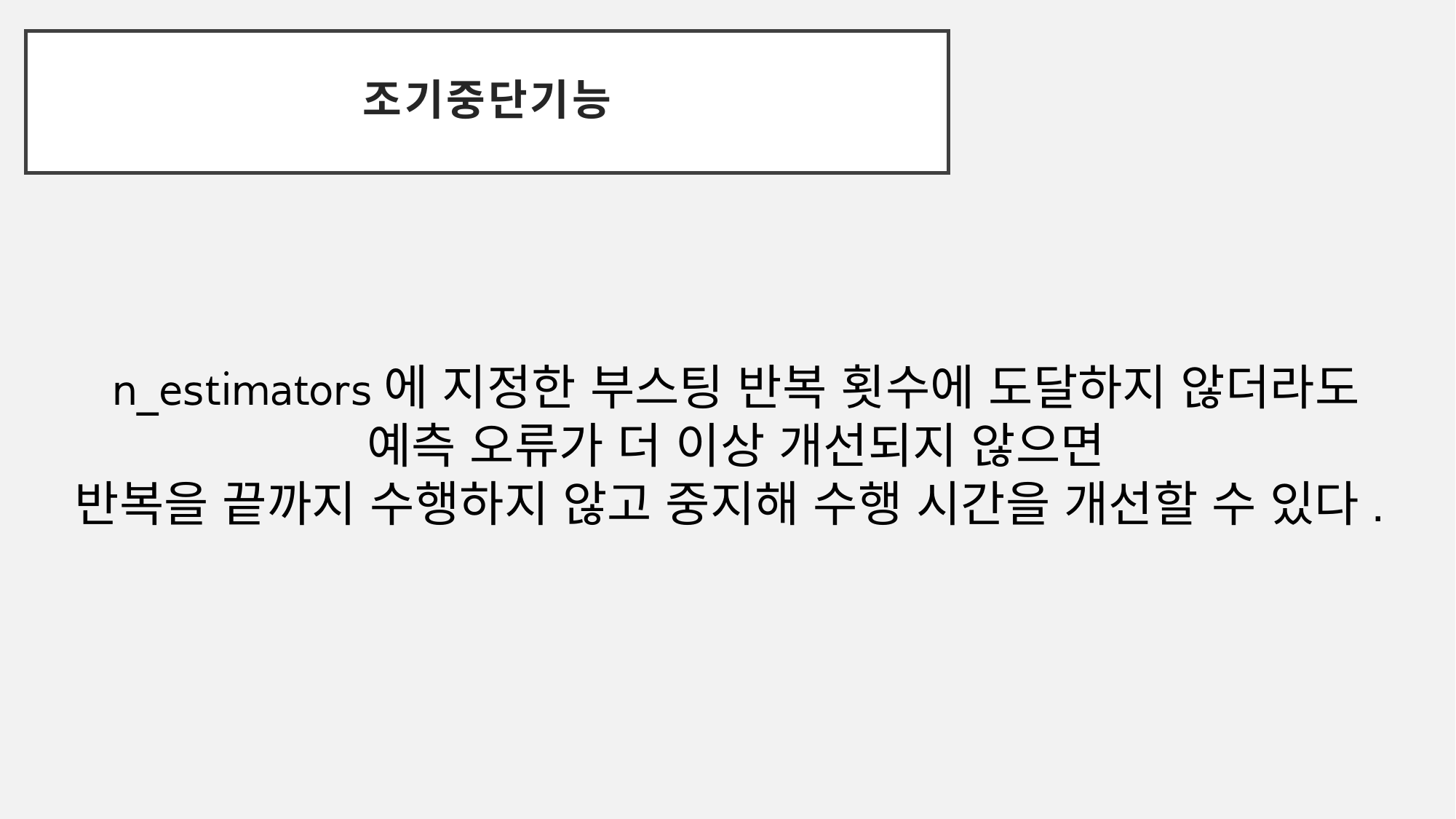

조기중단기능
n_estimators에 지정한 부스팅 반복 횟수에 도달하지 않더라도
예측 오류가 더 이상 개선되지 않으면
반복을 끝까지 수행하지 않고 중지해 수행 시간을 개선할 수 있다.